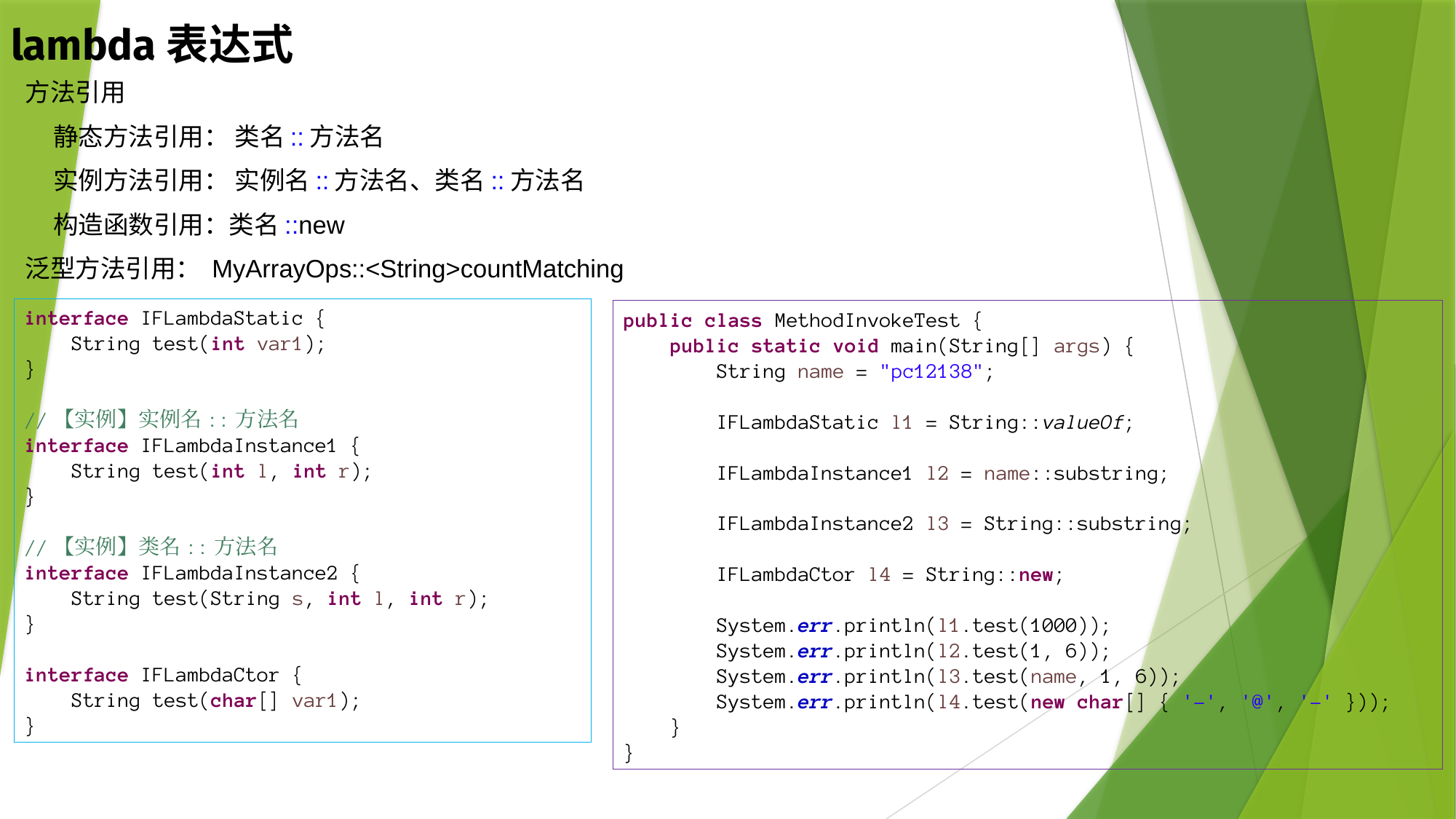

# lambda表达式
方法引用
    静态方法引用： 类名::方法名
    实例方法引用： 实例名::方法名、类名::方法名
    构造函数引用：类名::new
泛型方法引用： MyArrayOps::<String>countMatching
interface IFLambdaStatic {
    String test(int var1);
}

//【实例】实例名::方法名
interface IFLambdaInstance1 {
    String test(int l, int r);
}

//【实例】类名::方法名
interface IFLambdaInstance2 {
    String test(String s, int l, int r);
}

interface IFLambdaCtor {
    String test(char[] var1);
}
public class MethodInvokeTest {
    public static void main(String[] args) {
        String name = "pc12138";

        IFLambdaStatic l1 = String::valueOf;

        IFLambdaInstance1 l2 = name::substring;

        IFLambdaInstance2 l3 = String::substring;

        IFLambdaCtor l4 = String::new;

        System.err.println(l1.test(1000));
        System.err.println(l2.test(1, 6));
        System.err.println(l3.test(name, 1, 6));
        System.err.println(l4.test(new char[] { '-', '@', '-' }));
    }
}